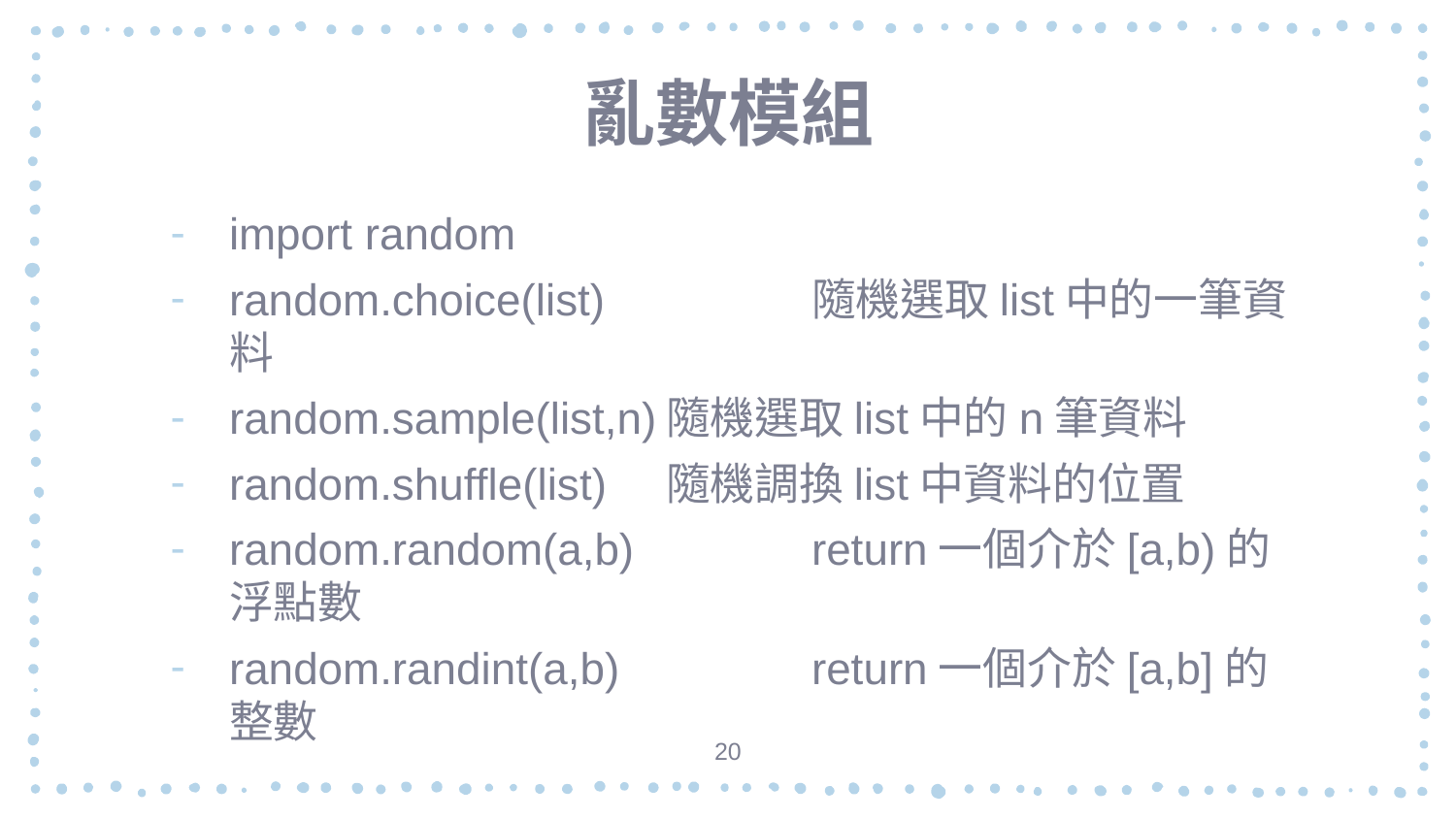

# 亂數模組
import random
random.choice(list)		隨機選取list中的一筆資料
random.sample(list,n)	隨機選取list中的n筆資料
random.shuffle(list) 	隨機調換list中資料的位置
random.random(a,b)		return一個介於[a,b)的浮點數
random.randint(a,b)		return一個介於[a,b]的整數

20